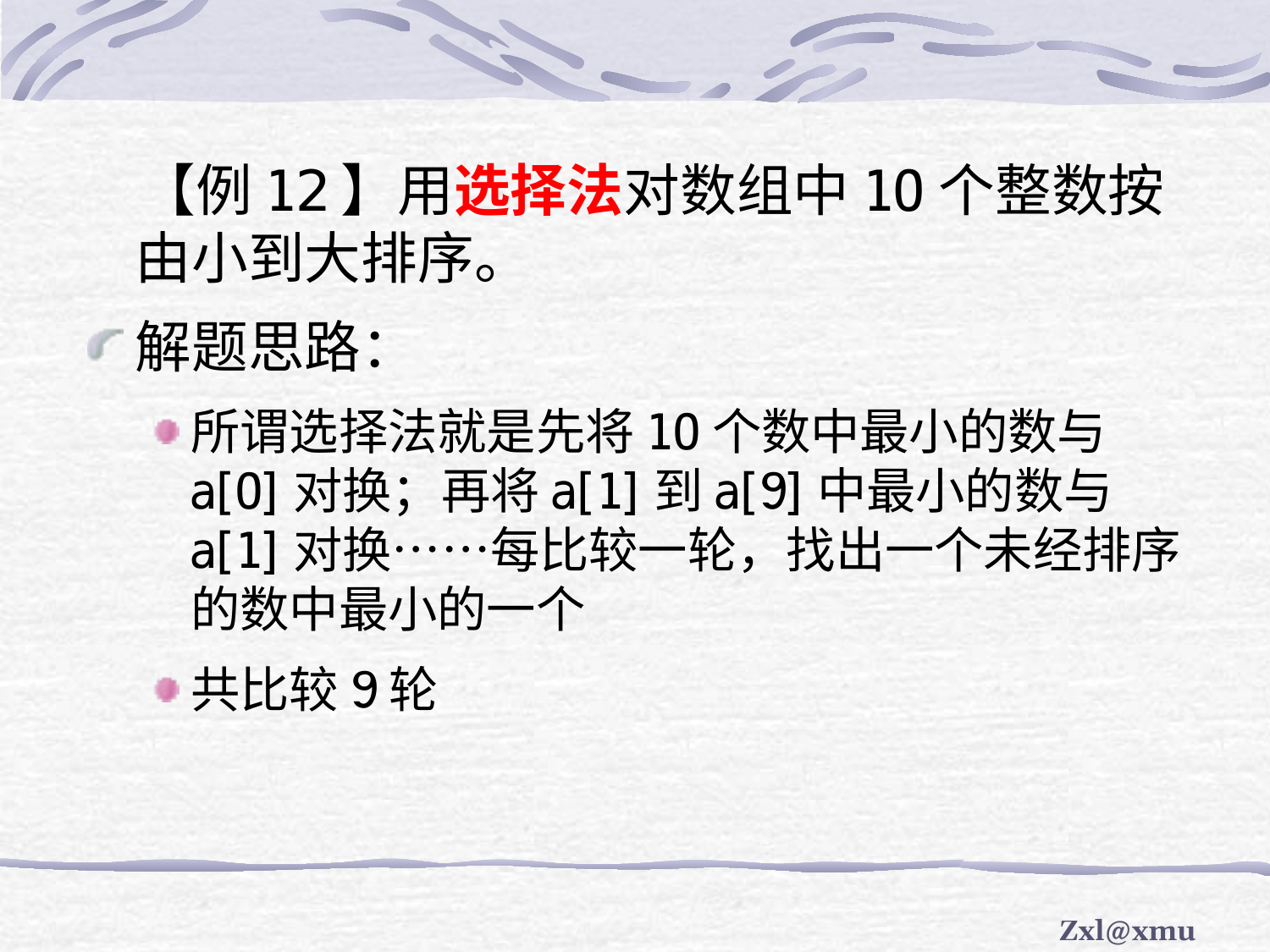

【例12】用选择法对数组中10个整数按由小到大排序。
解题思路：
所谓选择法就是先将10个数中最小的数与a[0]对换；再将a[1]到a[9]中最小的数与a[1]对换……每比较一轮，找出一个未经排序的数中最小的一个
共比较9轮